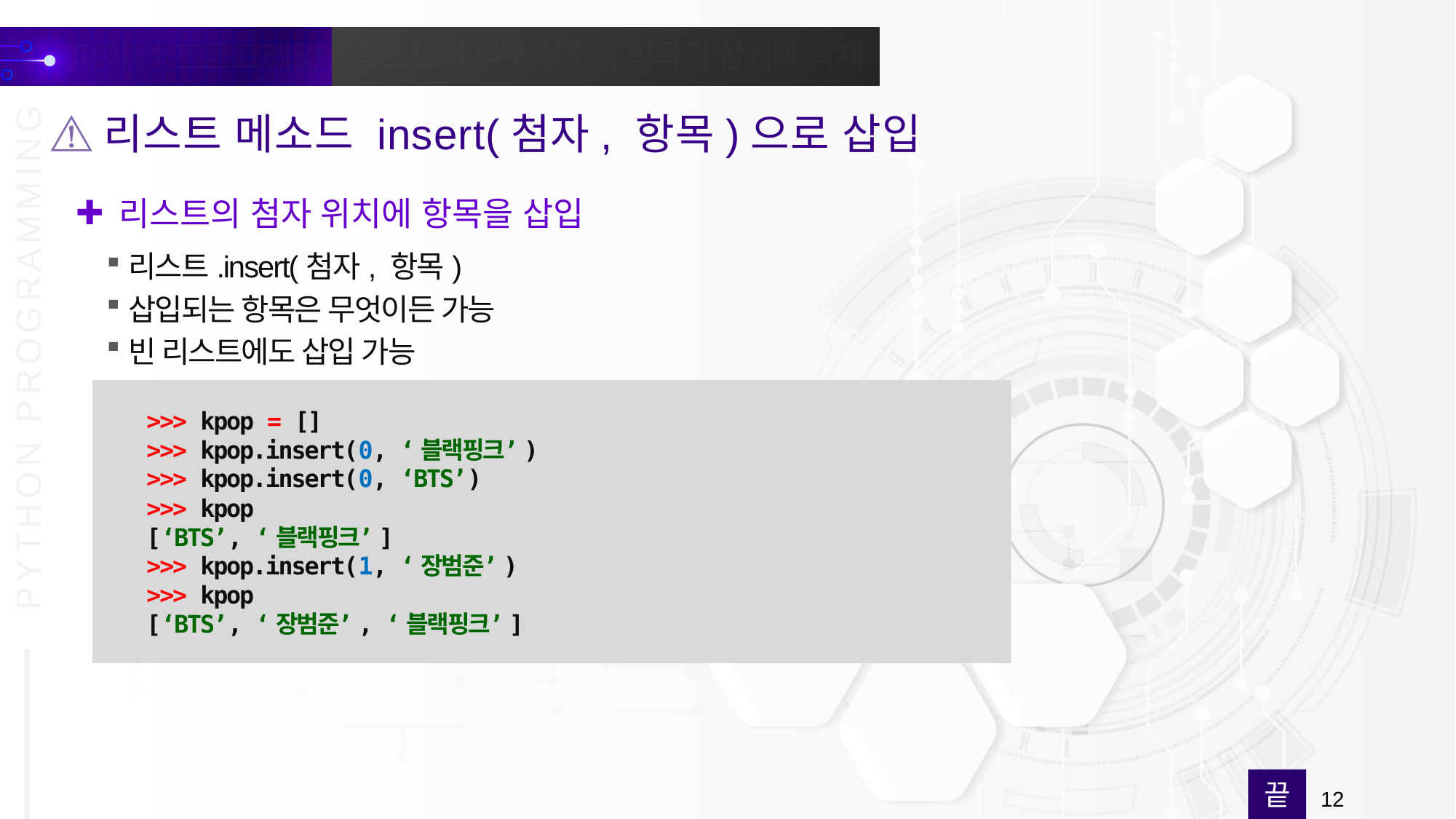

리스트 메소드 insert(첨자, 항목)으로 삽입
리스트의 첨자 위치에 항목을 삽입
리스트.insert(첨자, 항목)
삽입되는 항목은 무엇이든 가능
빈 리스트에도 삽입 가능
>>> kpop = []
>>> kpop.insert(0, ‘블랙핑크’)
>>> kpop.insert(0, ‘BTS’)
>>> kpop
[‘BTS’, ‘블랙핑크’]
>>> kpop.insert(1, ‘장범준’)
>>> kpop
[‘BTS’, ‘장범준’, ‘블랙핑크’]
끝
12